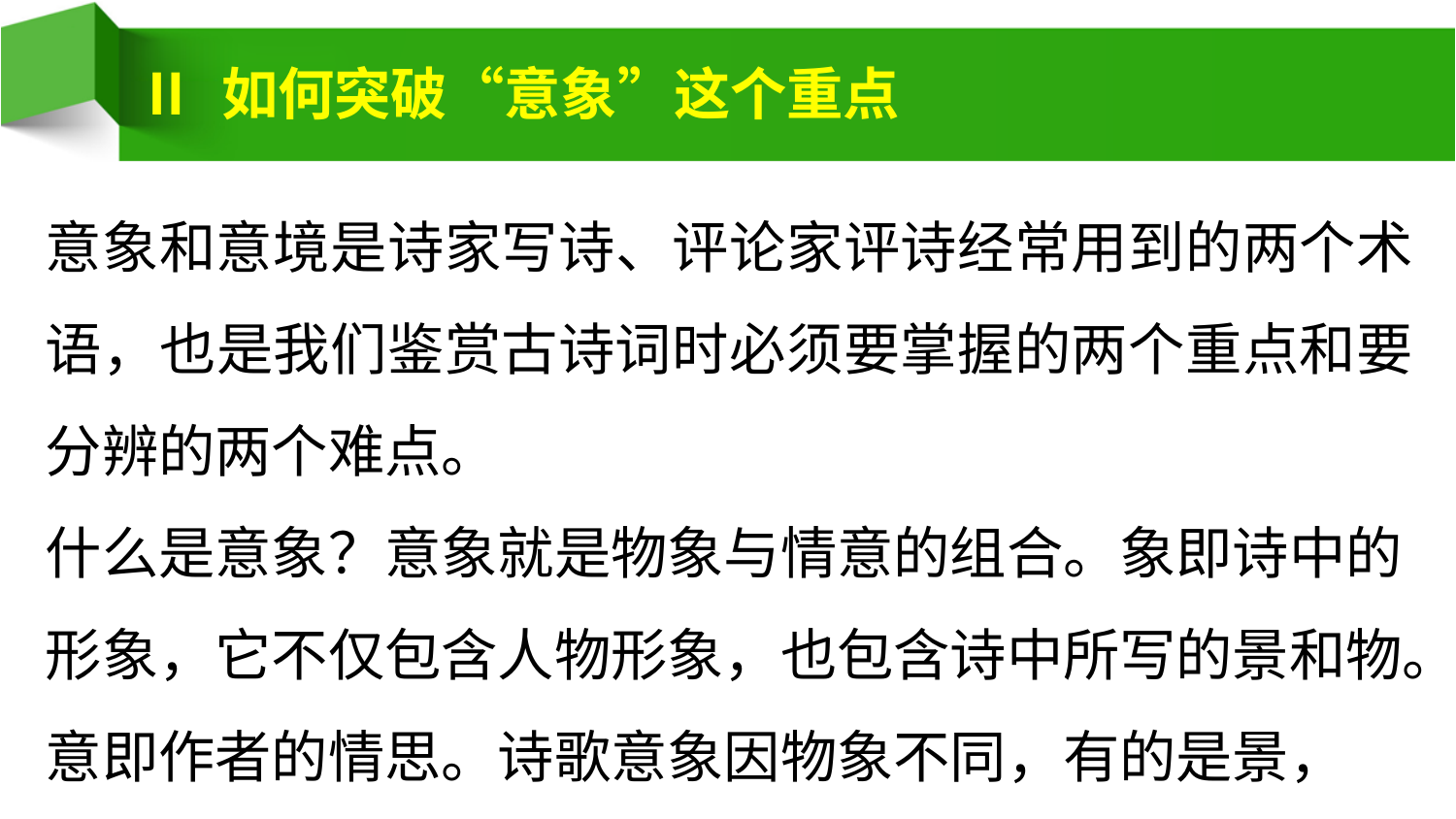

Ⅱ 如何突破“意象”这个重点
意象和意境是诗家写诗、评论家评诗经常用到的两个术语，也是我们鉴赏古诗词时必须要掌握的两个重点和要分辨的两个难点。
什么是意象？意象就是物象与情意的组合。象即诗中的形象，它不仅包含人物形象，也包含诗中所写的景和物。意即作者的情思。诗歌意象因物象不同，有的是景，